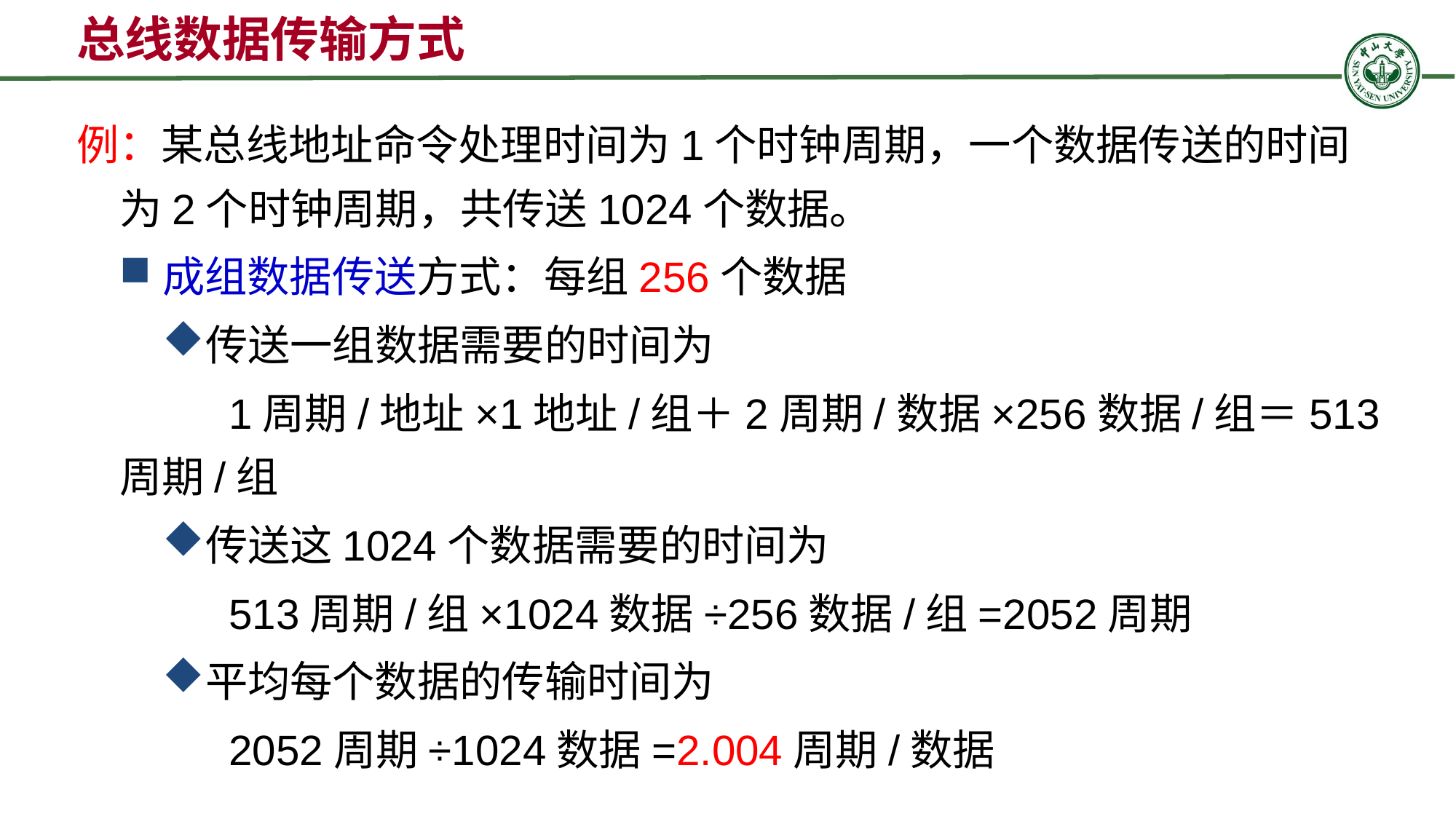

总线数据传输方式
例：某总线地址命令处理时间为1个时钟周期，一个数据传送的时间为2个时钟周期，共传送1024个数据。
成组数据传送方式：每组256个数据
传送一组数据需要的时间为
  		1周期/地址×1地址/组＋2周期/数据×256数据/组＝513周期/组
传送这1024个数据需要的时间为
 		513周期/组×1024数据÷256数据/组=2052周期
平均每个数据的传输时间为
  		2052周期÷1024数据=2.004周期/数据